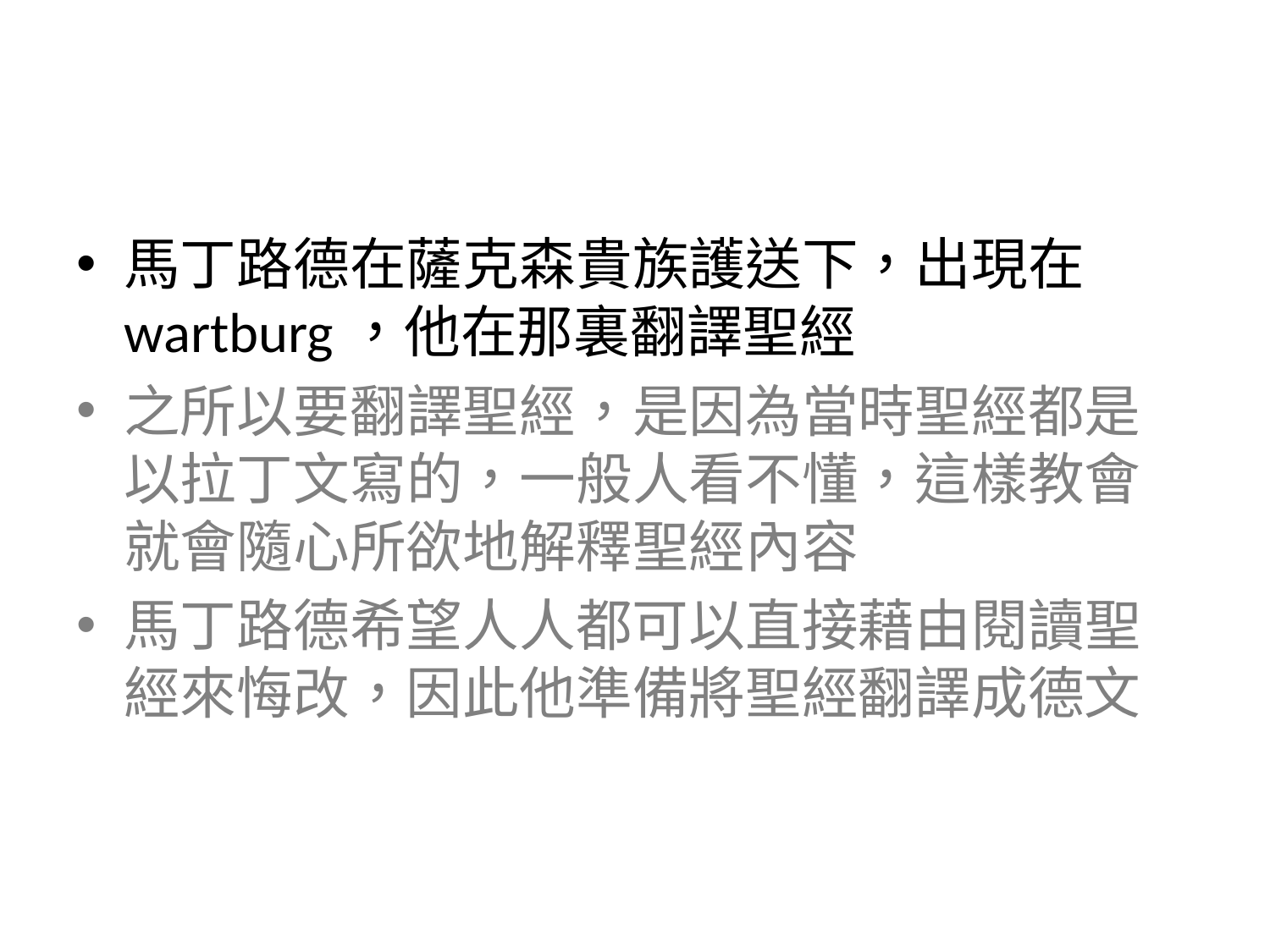

#
馬丁路德在薩克森貴族護送下，出現在wartburg，他在那裏翻譯聖經
之所以要翻譯聖經，是因為當時聖經都是以拉丁文寫的，一般人看不懂，這樣教會就會隨心所欲地解釋聖經內容
馬丁路德希望人人都可以直接藉由閱讀聖經來悔改，因此他準備將聖經翻譯成德文